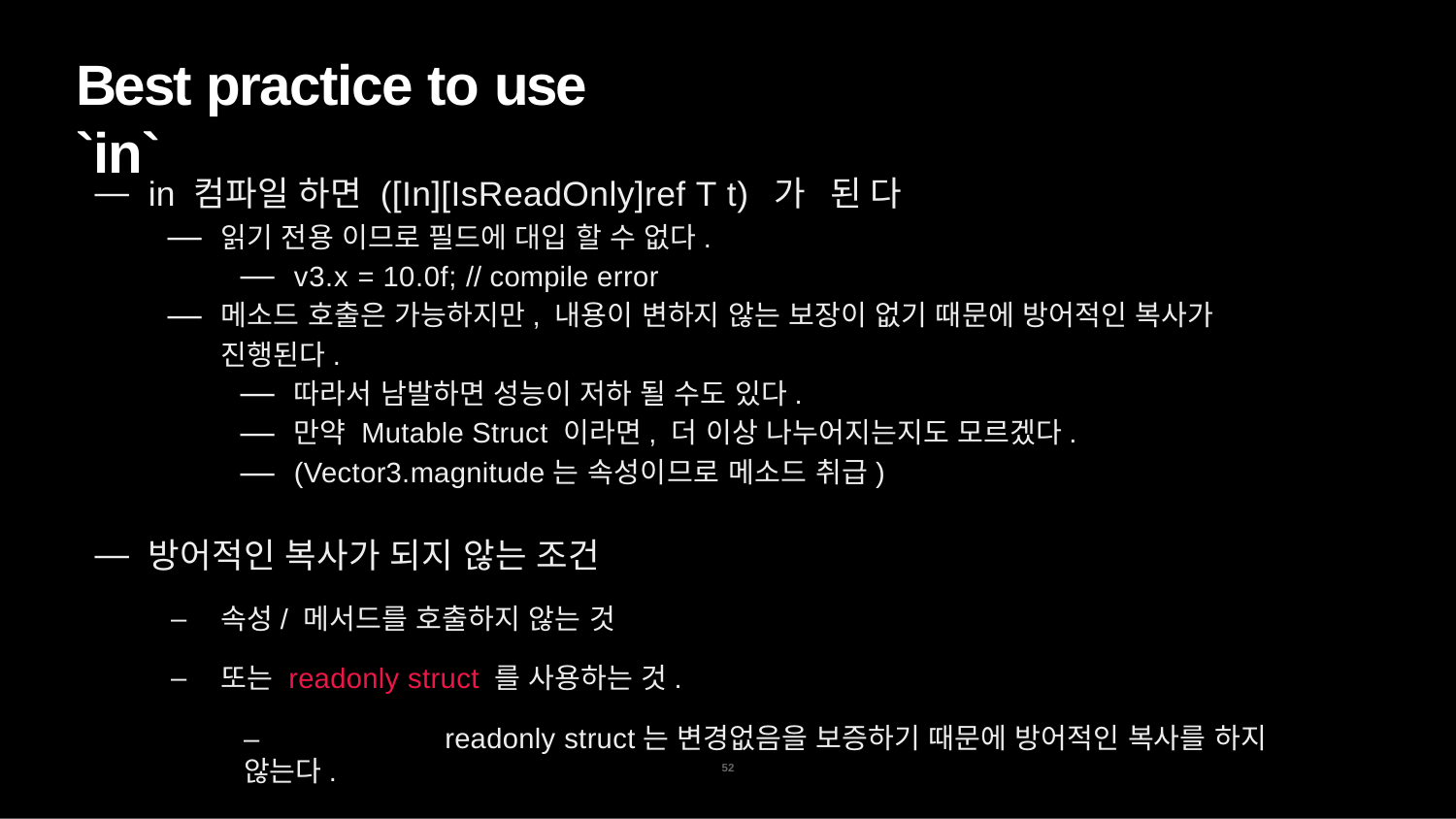

# Best practice to use `in`
in 컴파일 하면 ([In][IsReadOnly]ref T t) 가 된다
읽기 전용 이므로 필드에 대입 할 수 없다.
v3.x = 10.0f; // compile error
메소드 호출은 가능하지만, 내용이 변하지 않는 보장이 없기 때문에 방어적인 복사가 진행된다.
따라서 남발하면 성능이 저하 될 수도 있다.
만약 Mutable Struct 이라면, 더 이상 나누어지는지도 모르겠다.
(Vector3.magnitude는 속성이므로 메소드 취급)

방어적인 복사가 되지 않는 조건
속성/ 메서드를 호출하지 않는 것
또는 readonly struct 를 사용하는 것.
–	readonly struct는 변경없음을 보증하기 때문에 방어적인 복사를 하지 않는다.
52